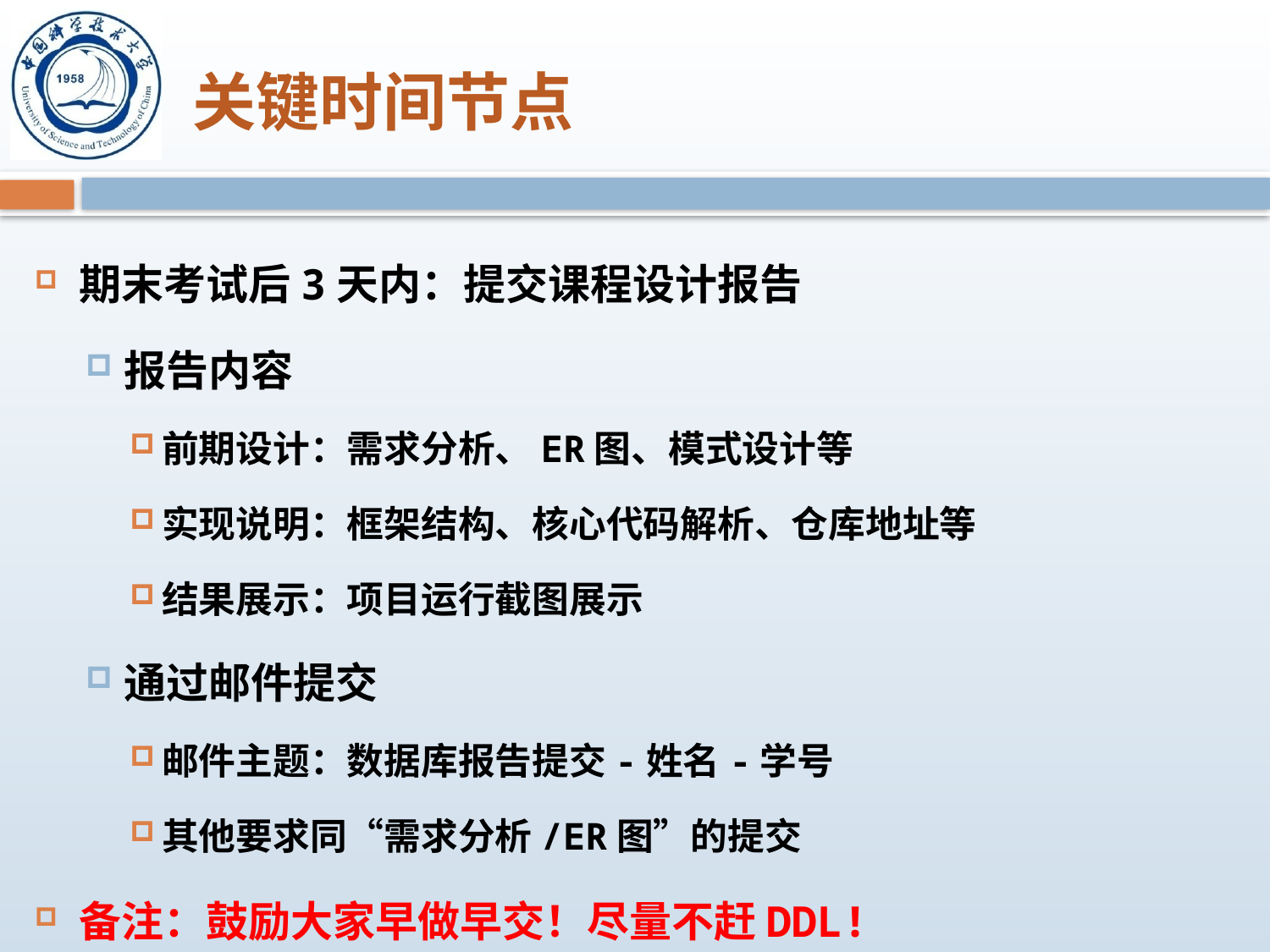

# 关键时间节点
期末考试后3天内：提交课程设计报告
报告内容
前期设计：需求分析、ER图、模式设计等
实现说明：框架结构、核心代码解析、仓库地址等
结果展示：项目运行截图展示
通过邮件提交
邮件主题：数据库报告提交-姓名-学号
其他要求同“需求分析/ER图”的提交
备注：鼓励大家早做早交！尽量不赶DDL!